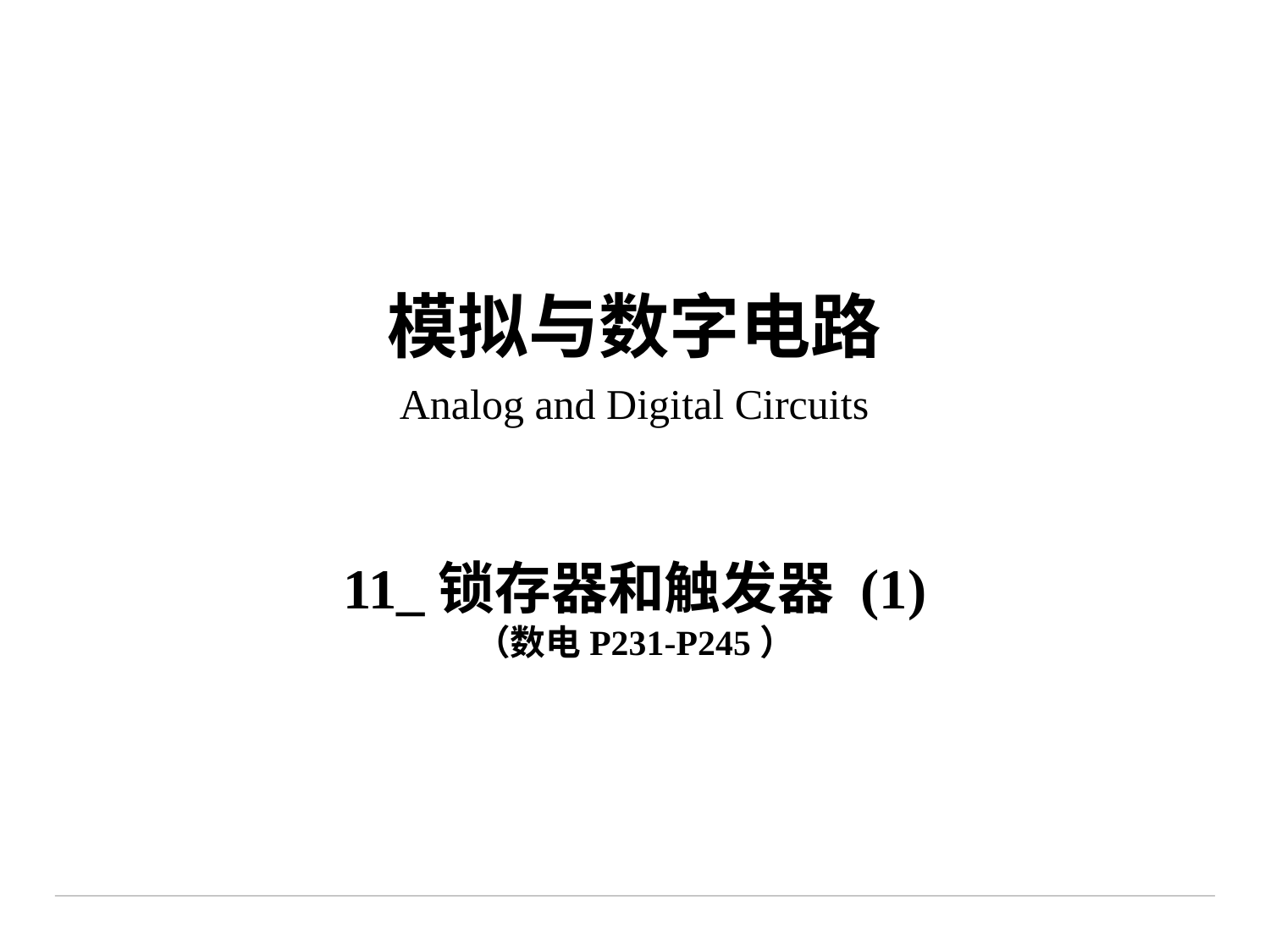

# 模拟与数字电路 Analog and Digital Circuits
11_锁存器和触发器 (1)
（数电P231-P245）